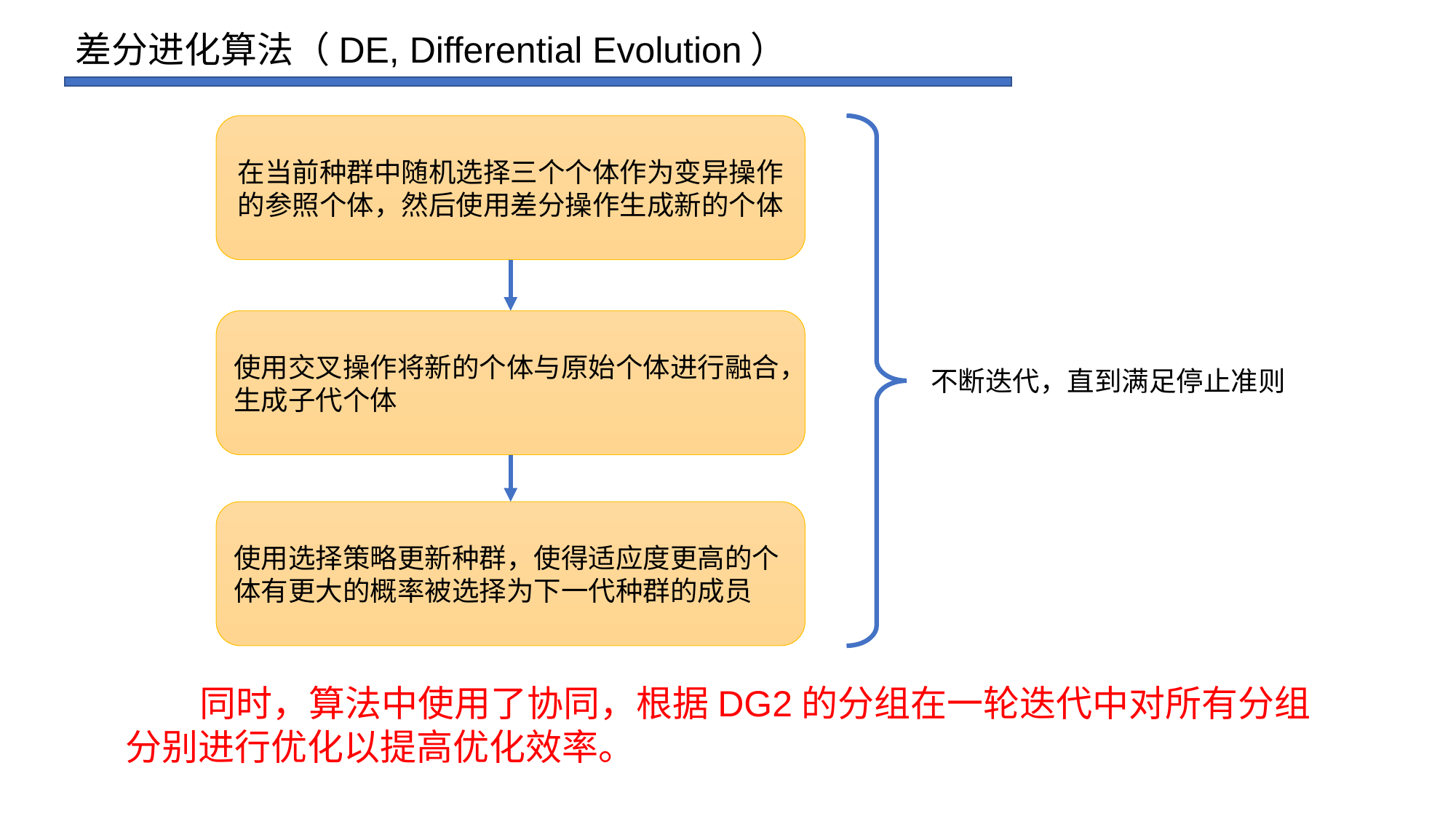

差分进化算法（DE, Differential Evolution）

在当前种群中随机选择三个个体作为变异操作的参照个体，然后使用差分操作生成新的个体

使用交叉操作将新的个体与原始个体进行融合，生成子代个体
不断迭代，直到满足停止准则
使用选择策略更新种群，使得适应度更高的个体有更大的概率被选择为下一代种群的成员
        同时，算法中使用了协同，根据DG2的分组在一轮迭代中对所有分组分别进行优化以提高优化效率。